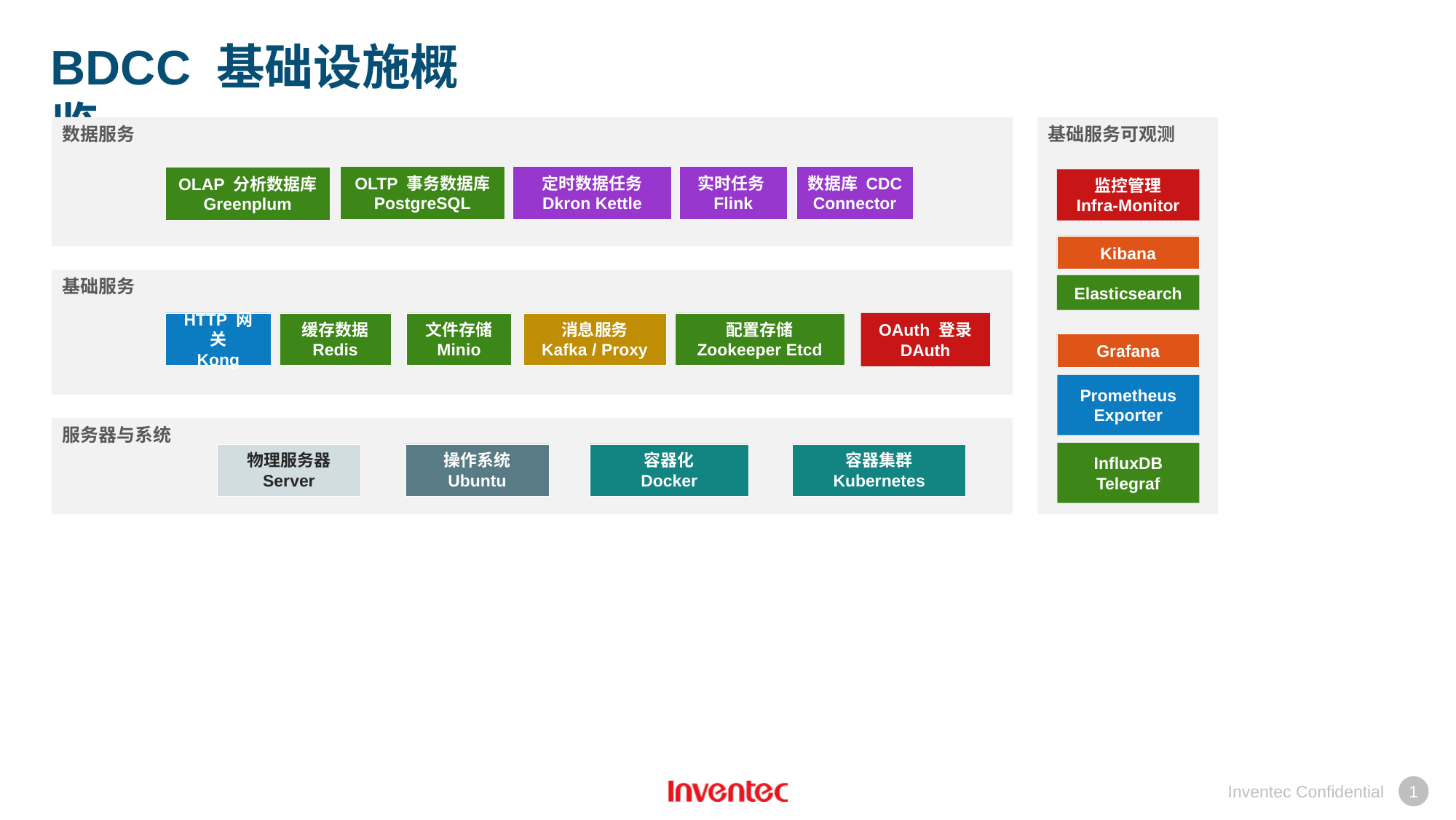

# BDCC 基础设施概览
数据服务
基础服务可观测
数据库 CDC
Connector
定时数据任务
Dkron Kettle
实时任务Flink
OLTP 事务数据库
PostgreSQL
OLAP 分析数据库
Greenplum
监控管理
Infra-Monitor
Kibana
基础服务
Elasticsearch
HTTP 网关
Kong
HTTP 网关
Kong
文件存储
Minio
消息服务
Kafka / Proxy
配置存储
Zookeeper Etcd
OAuth 登录
DAuth
缓存数据
Redis
Grafana
Prometheus
Exporter
服务器与系统
InfluxDB
Telegraf
物理服务器
Server
容器化
Dockers
容器化
Docker
容器集群
Kubernetes
操作系统
Ubuntu
操作系统
Ubuntu